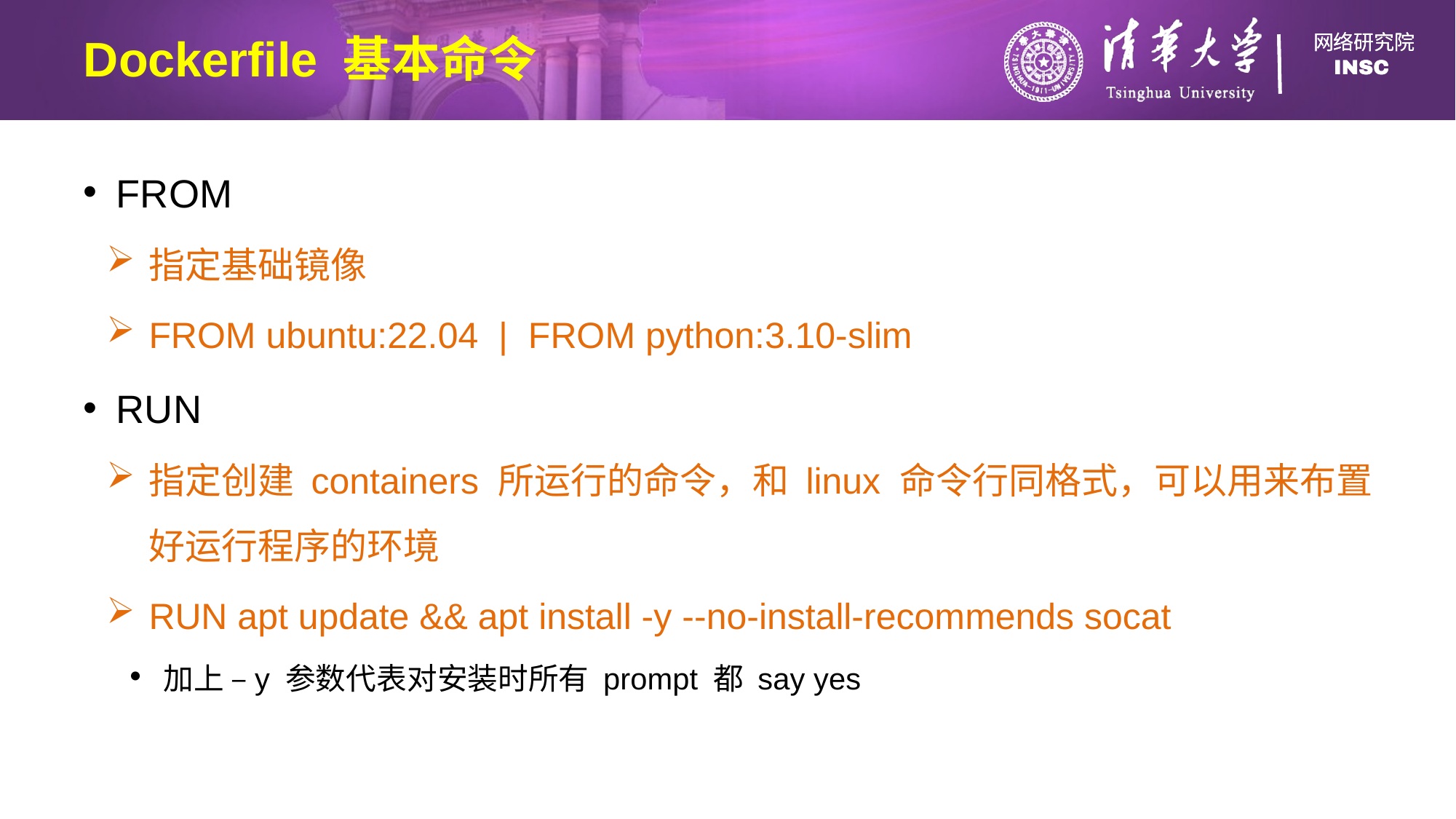

# Dockerfile 基本命令
FROM
指定基础镜像
FROM ubuntu:22.04  |  FROM python:3.10-slim
RUN
指定创建 containers 所运行的命令，和 linux 命令行同格式，可以用来布置好运行程序的环境
RUN apt update && apt install -y --no-install-recommends socat
加上 –y 参数代表对安装时所有 prompt 都 say yes